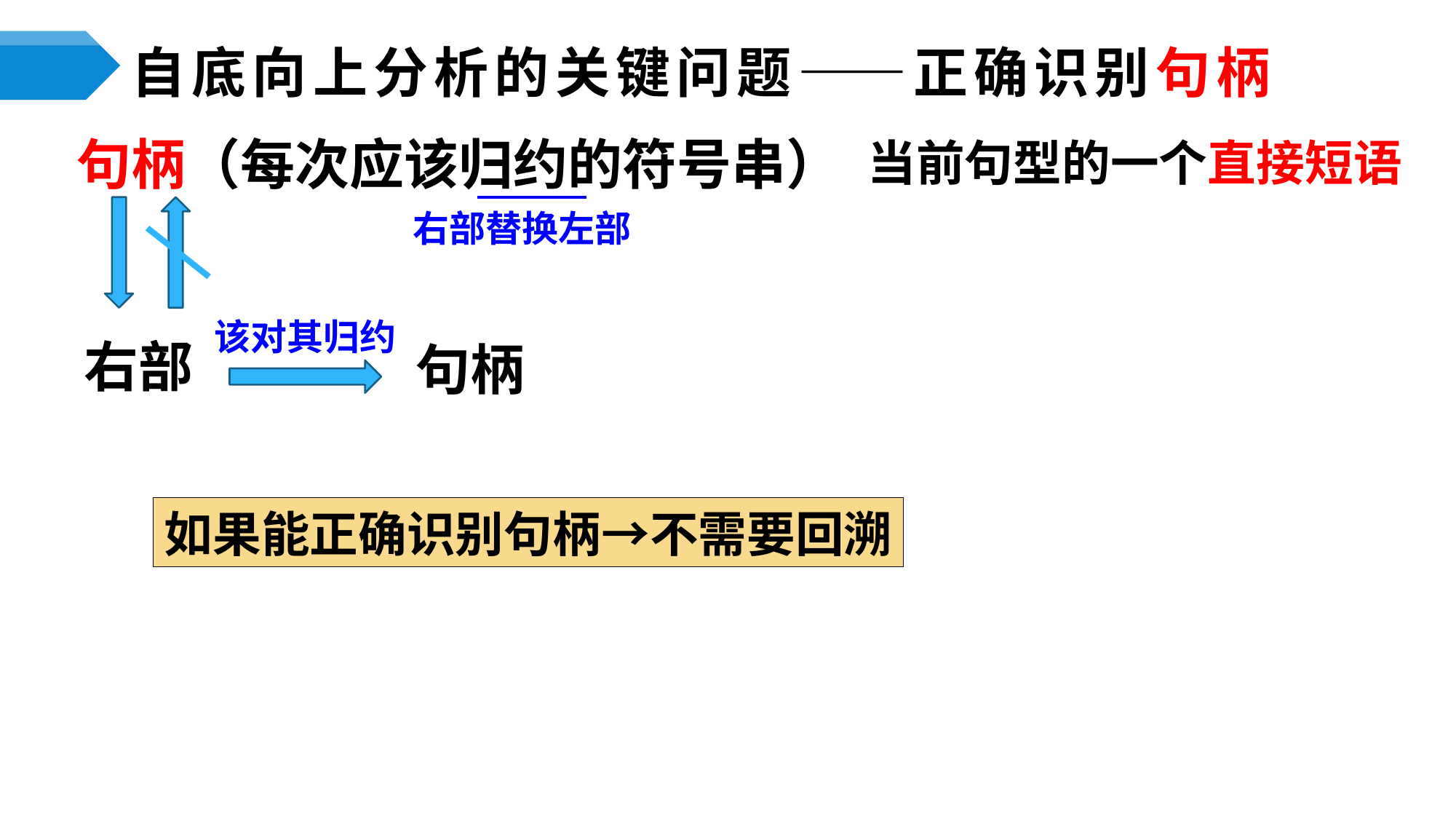

# 自底向上分析的关键问题——正确识别句柄
句柄（每次应该归约的符号串）
当前句型的一个直接短语

右部替换左部
该对其归约
句柄

右部
如果能正确识别句柄→不需要回溯